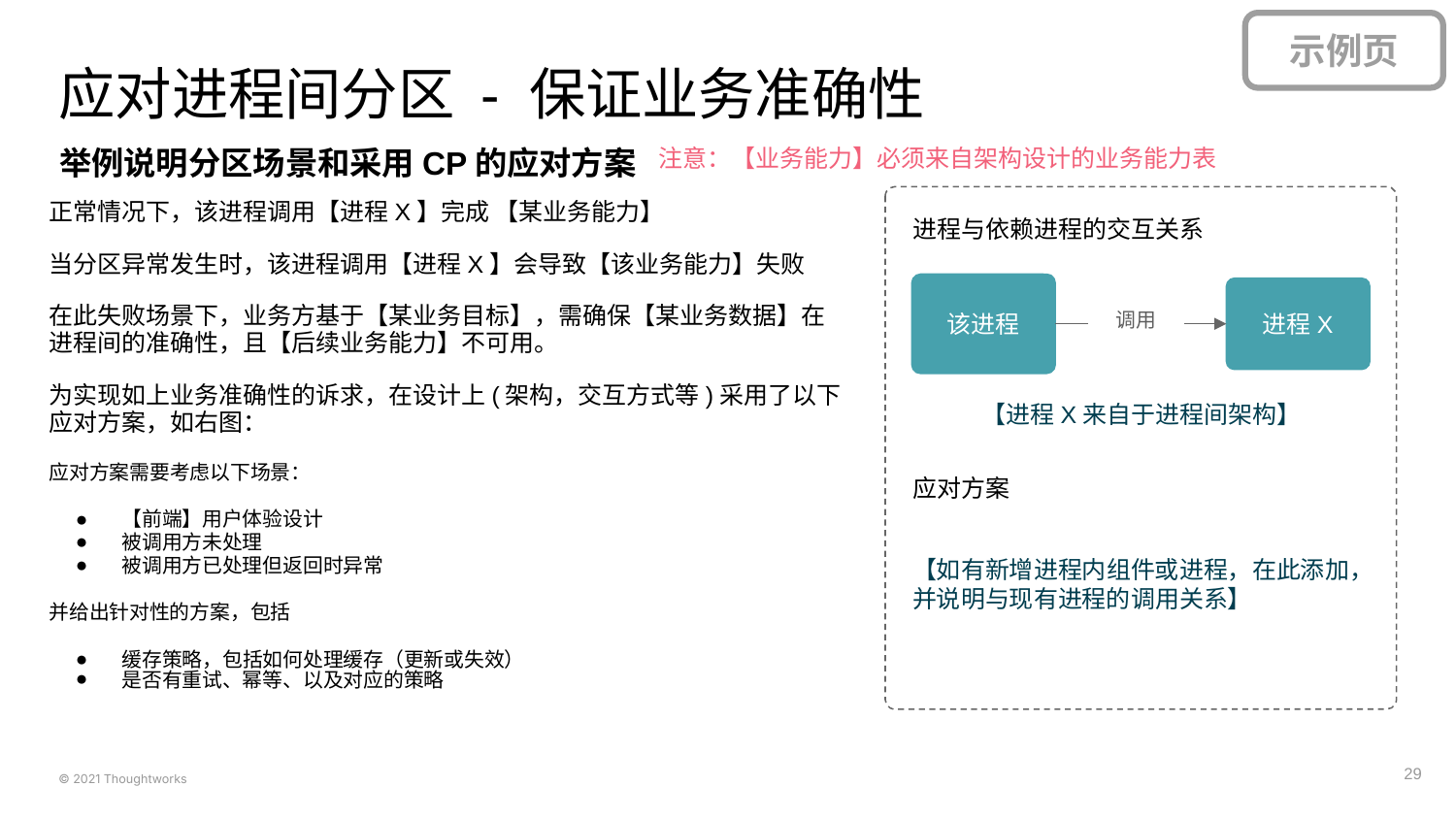

示例页
# 应对进程间分区 - 保证业务准确性
注意：【业务能力】必须来自架构设计的业务能力表
举例说明分区场景和采用CP的应对方案

正常情况下，该进程调用【进程X】完成 【某业务能力】
当分区异常发生时，该进程调用【进程X】会导致【该业务能力】失败
在此失败场景下，业务方基于【某业务目标】，需确保【某业务数据】在进程间的准确性，且【后续业务能力】不可用。
为实现如上业务准确性的诉求，在设计上(架构，交互方式等)采用了以下应对方案，如右图：
应对方案需要考虑以下场景：
【前端】用户体验设计
被调用方未处理
被调用方已处理但返回时异常
并给出针对性的方案，包括
缓存策略，包括如何处理缓存（更新或失效）
是否有重试、幂等、以及对应的策略

进程与依赖进程的交互关系
该进程
进程X
调用

【进程X来自于进程间架构】
应对方案
【如有新增进程内组件或进程，在此添加，并说明与现有进程的调用关系】

29